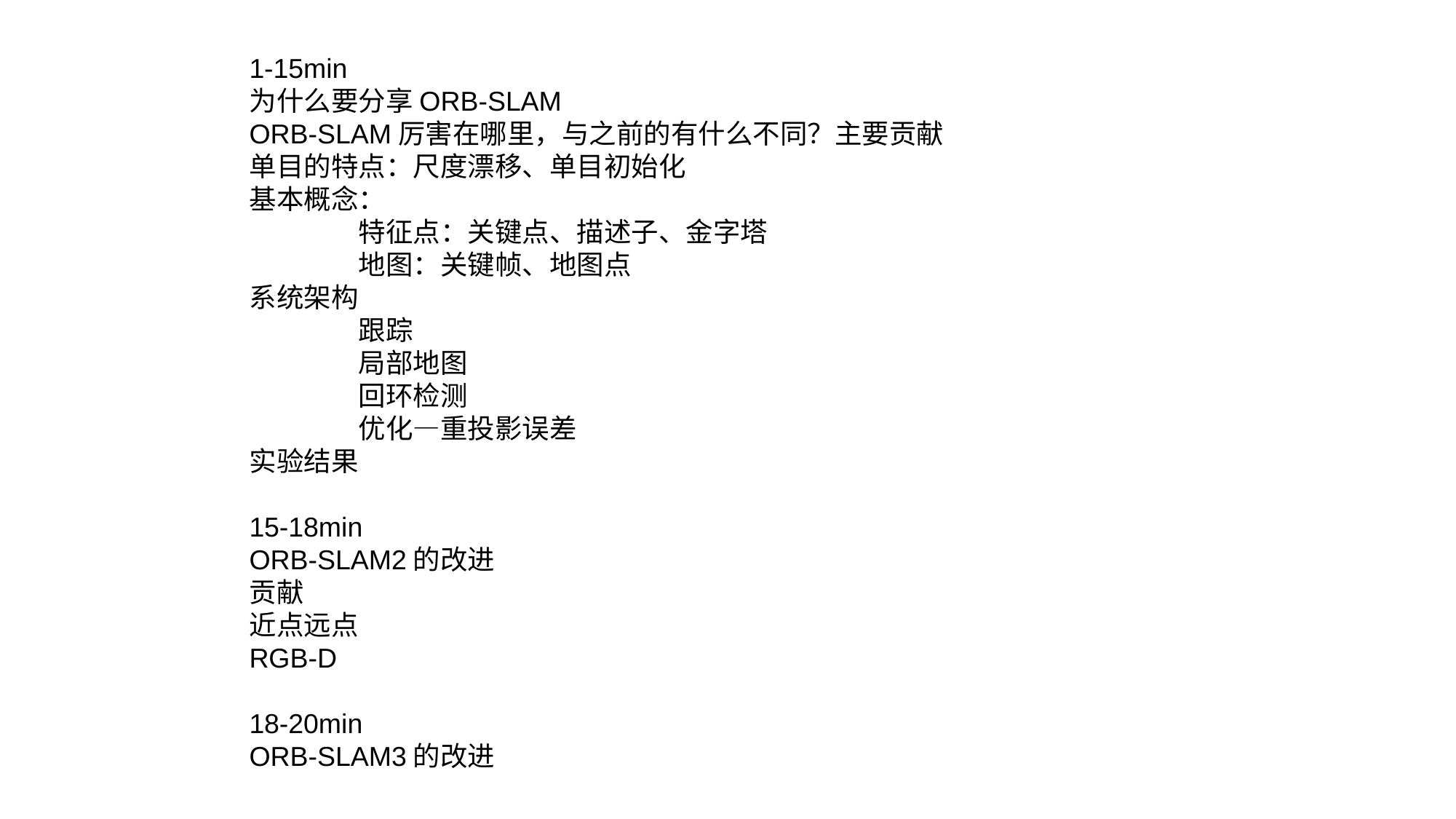

1-15min
为什么要分享ORB-SLAM
ORB-SLAM厉害在哪里，与之前的有什么不同？主要贡献
单目的特点：尺度漂移、单目初始化
基本概念：
	特征点：关键点、描述子、金字塔
	地图：关键帧、地图点
系统架构
	跟踪
	局部地图
	回环检测
	优化—重投影误差
实验结果

15-18min
ORB-SLAM2的改进
贡献
近点远点
RGB-D

18-20min
ORB-SLAM3的改进

MultiCol-SLAM的特点